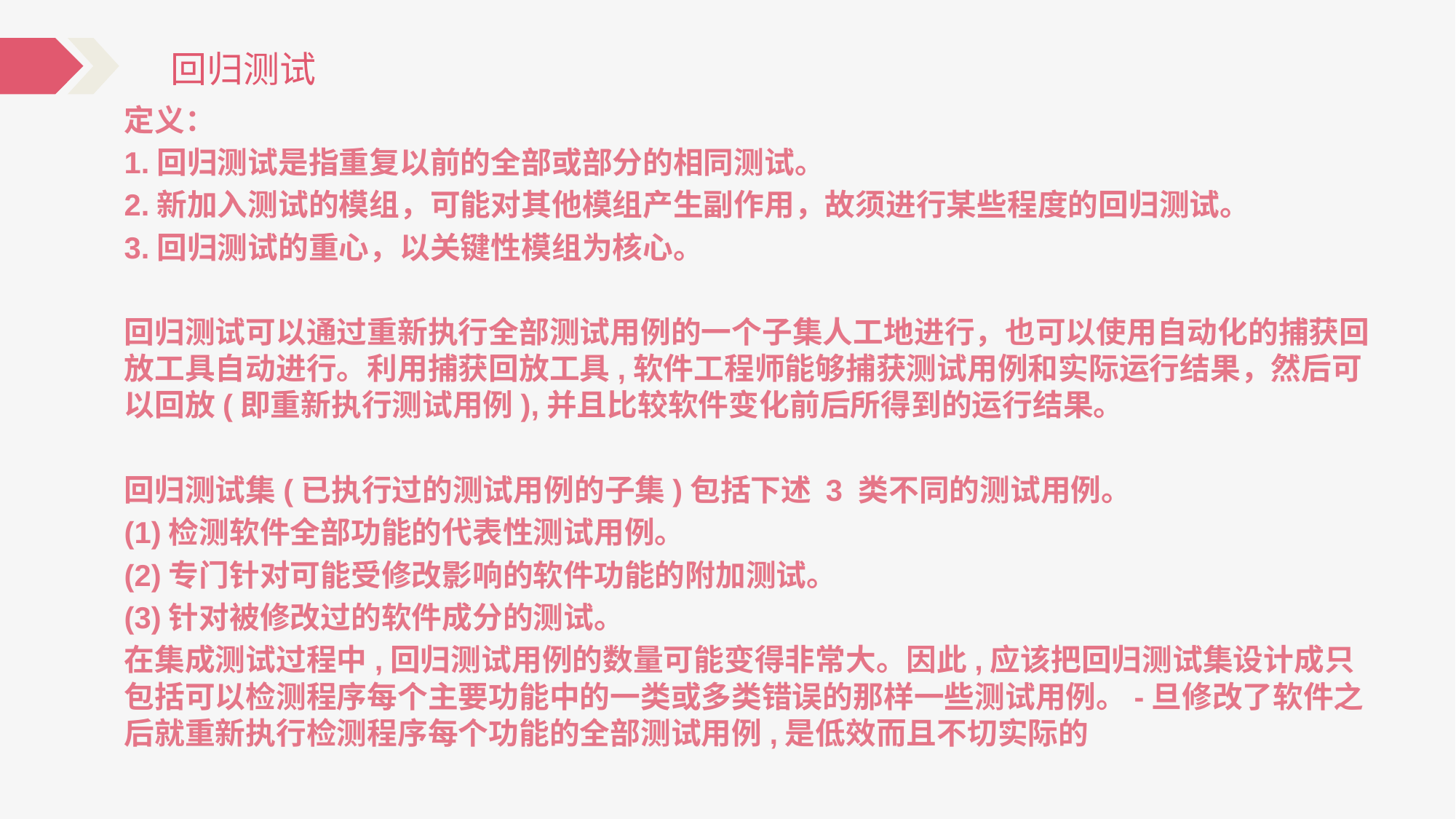

回归测试
定义：
1.回归测试是指重复以前的全部或部分的相同测试。
2.新加入测试的模组，可能对其他模组产生副作用，故须进行某些程度的回归测试。
3.回归测试的重心，以关键性模组为核心。

回归测试可以通过重新执行全部测试用例的一个子集人工地进行，也可以使用自动化的捕获回放工具自动进行。利用捕获回放工具,软件工程师能够捕获测试用例和实际运行结果，然后可以回放(即重新执行测试用例),并且比较软件变化前后所得到的运行结果。

回归测试集(已执行过的测试用例的子集)包括下述 3 类不同的测试用例。
(1)检测软件全部功能的代表性测试用例。
(2)专门针对可能受修改影响的软件功能的附加测试。
(3)针对被修改过的软件成分的测试。
在集成测试过程中,回归测试用例的数量可能变得非常大。因此,应该把回归测试集设计成只包括可以检测程序每个主要功能中的一类或多类错误的那样一些测试用例。-旦修改了软件之后就重新执行检测程序每个功能的全部测试用例,是低效而且不切实际的